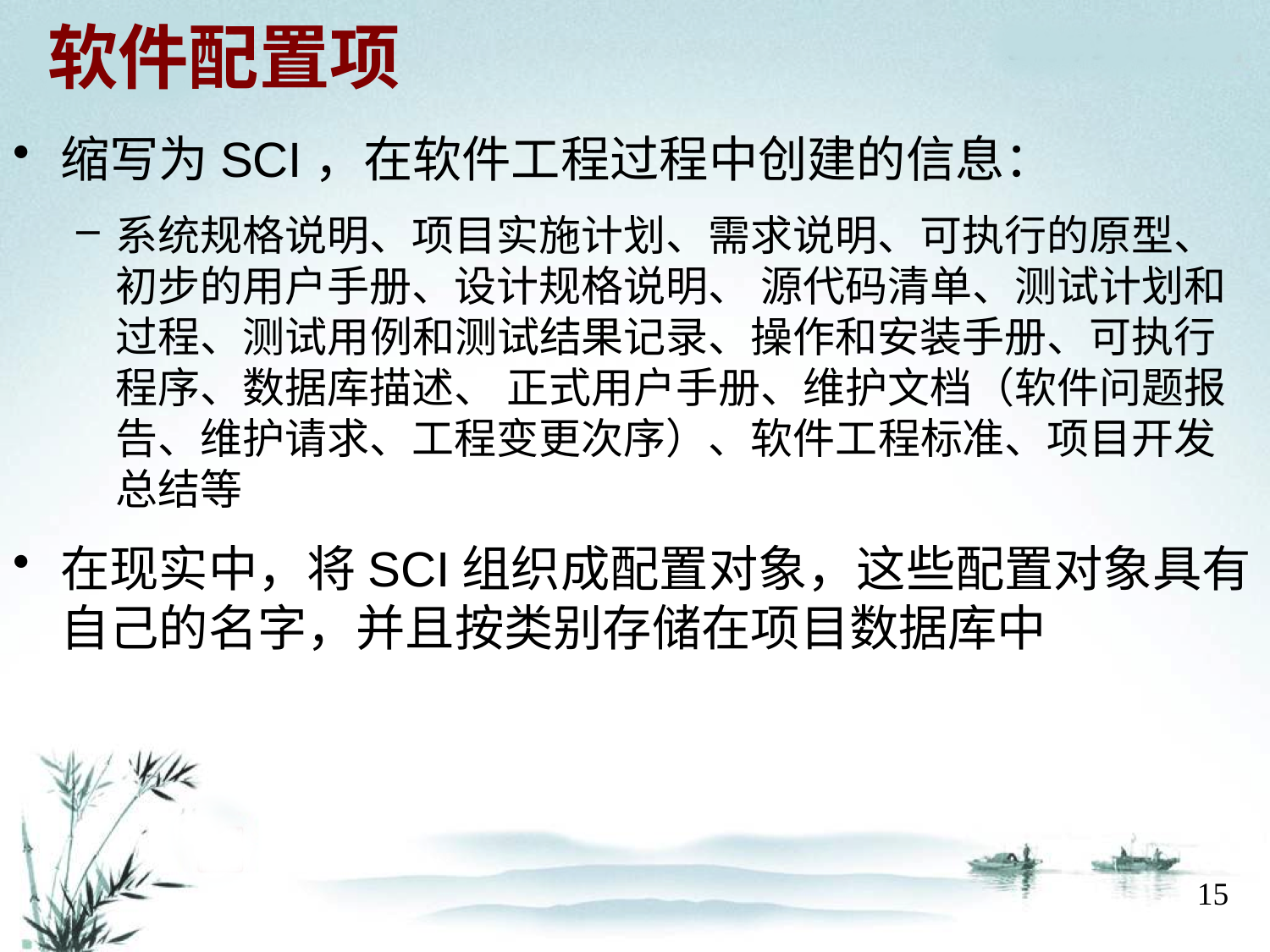

# 软件配置项
缩写为SCI，在软件工程过程中创建的信息：
系统规格说明、项目实施计划、需求说明、可执行的原型、初步的用户手册、设计规格说明、 源代码清单、测试计划和过程、测试用例和测试结果记录、操作和安装手册、可执行程序、数据库描述、 正式用户手册、维护文档（软件问题报告、维护请求、工程变更次序）、软件工程标准、项目开发总结等
在现实中，将SCI组织成配置对象，这些配置对象具有自己的名字，并且按类别存储在项目数据库中
15